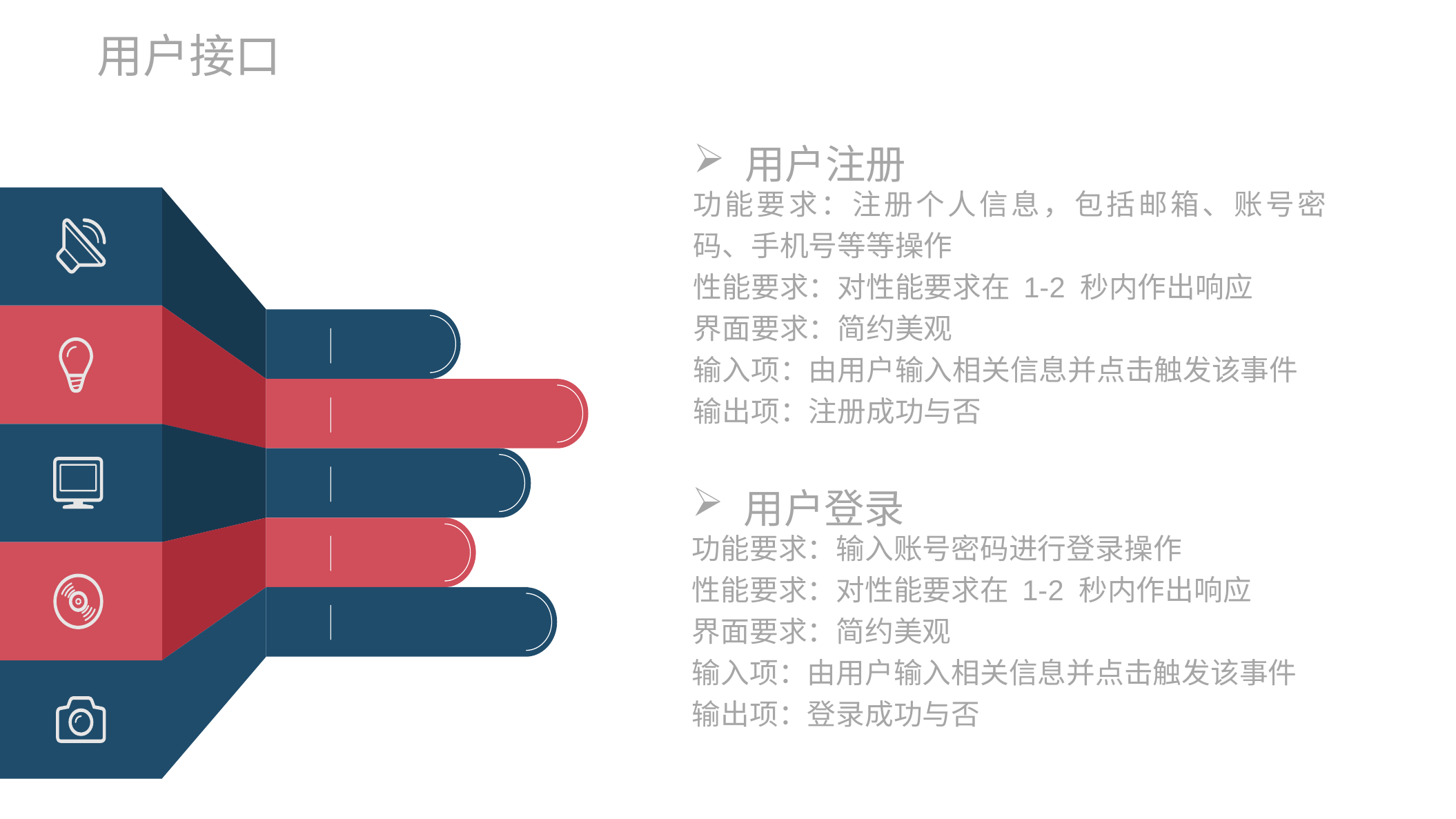

用户接口
用户注册
功能要求：注册个人信息，包括邮箱、账号密码、手机号等等操作
性能要求：对性能要求在 1-2 秒内作出响应
界面要求：简约美观
输入项：由用户输入相关信息并点击触发该事件
输出项：注册成功与否

用户登录
功能要求：输入账号密码进行登录操作
性能要求：对性能要求在 1-2 秒内作出响应
界面要求：简约美观
输入项：由用户输入相关信息并点击触发该事件
输出项：登录成功与否